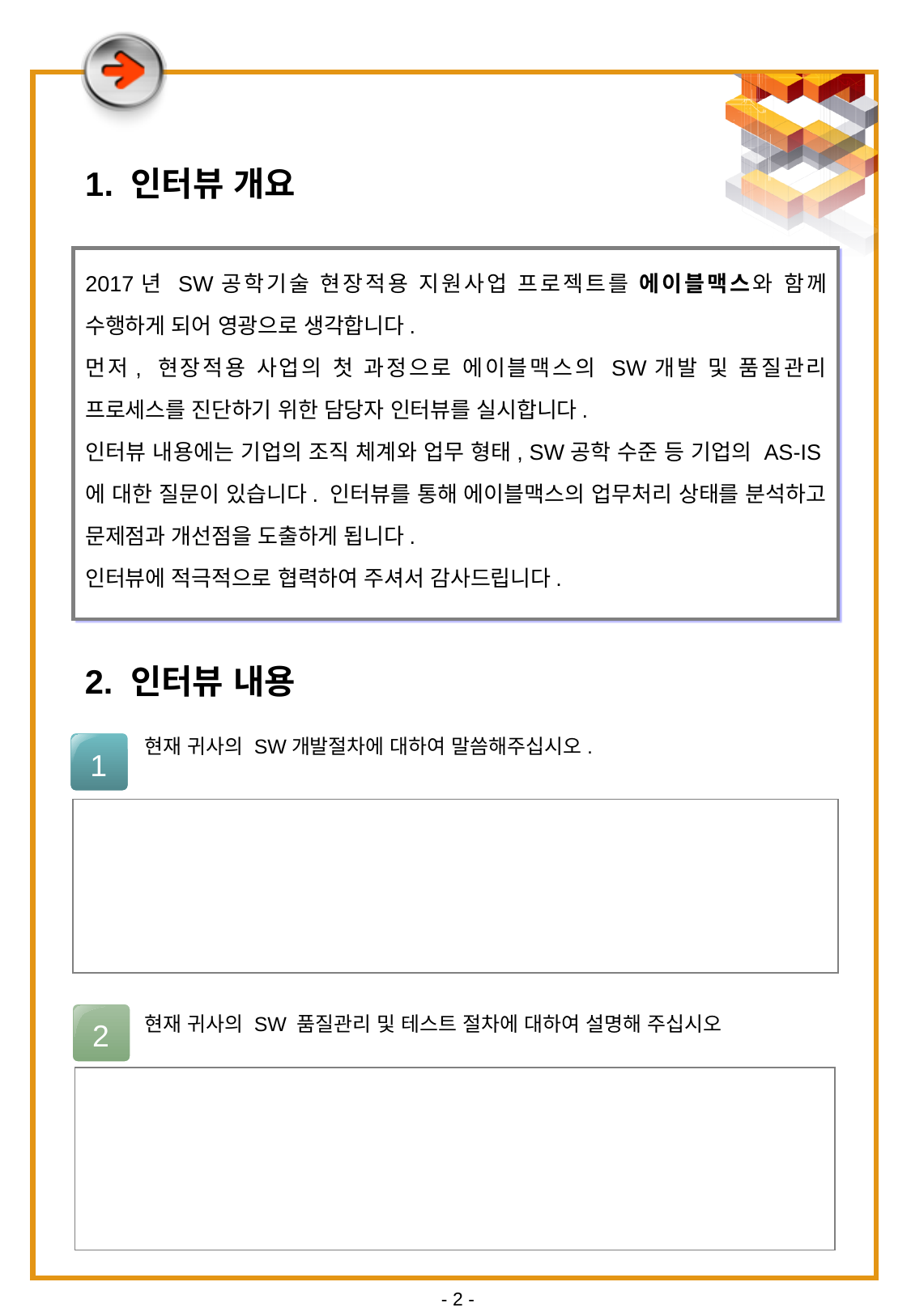

# 1. 인터뷰 개요
2017년 SW공학기술 현장적용 지원사업 프로젝트를 에이블맥스와 함께 수행하게 되어 영광으로 생각합니다.
먼저, 현장적용 사업의 첫 과정으로 에이블맥스의 SW개발 및 품질관리 프로세스를 진단하기 위한 담당자 인터뷰를 실시합니다.
인터뷰 내용에는 기업의 조직 체계와 업무 형태, SW공학 수준 등 기업의 AS-IS에 대한 질문이 있습니다. 인터뷰를 통해 에이블맥스의 업무처리 상태를 분석하고 문제점과 개선점을 도출하게 됩니다.
인터뷰에 적극적으로 협력하여 주셔서 감사드립니다.

2. 인터뷰 내용
현재 귀사의 SW개발절차에 대하여 말씀해주십시오.

1

현재 귀사의 SW 품질관리 및 테스트 절차에 대하여 설명해 주십시오

2

- 2 -